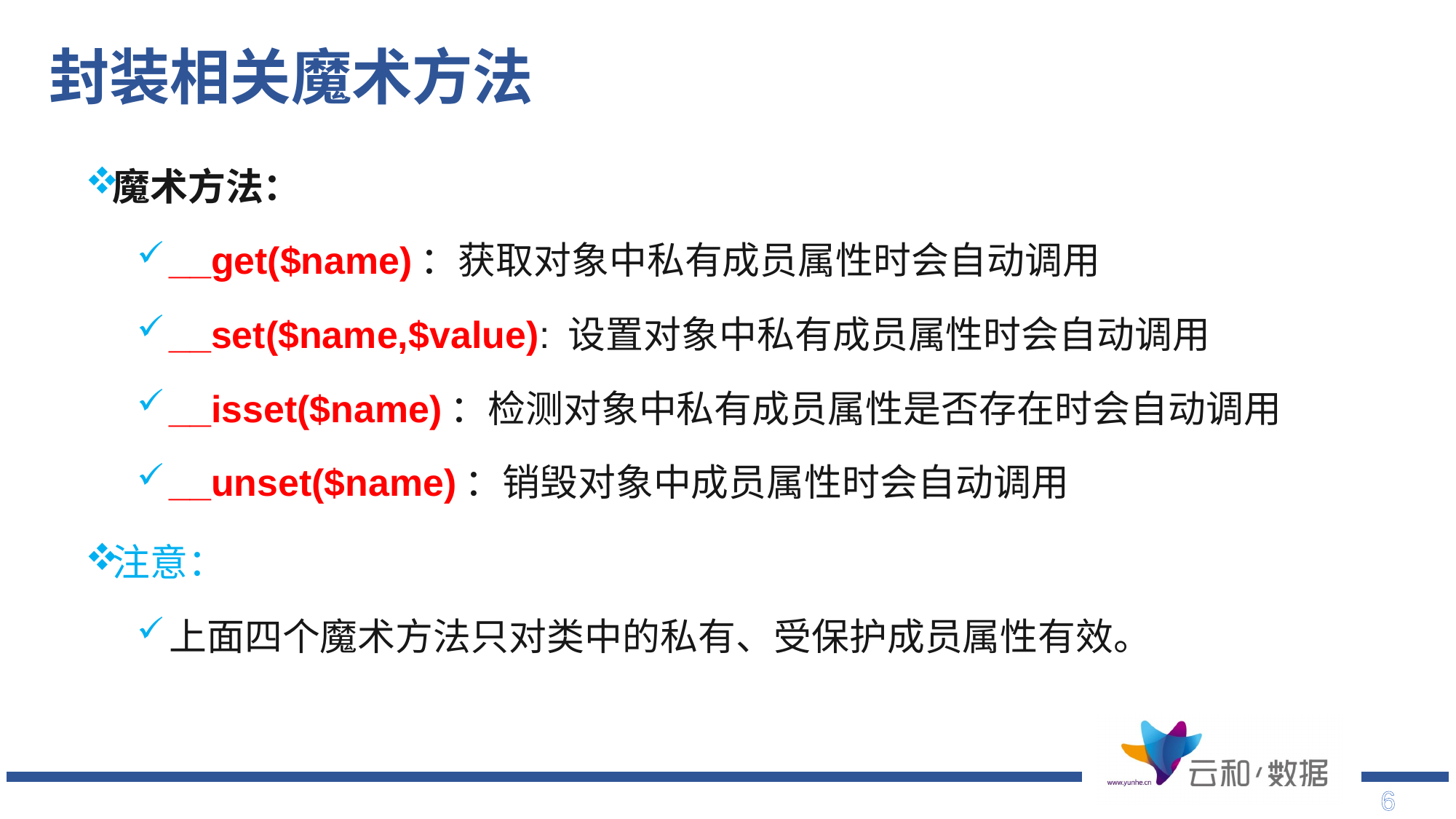

# 封装相关魔术方法
魔术方法：
__get($name)：获取对象中私有成员属性时会自动调用
__set($name,$value): 设置对象中私有成员属性时会自动调用
__isset($name)：检测对象中私有成员属性是否存在时会自动调用
__unset($name)：销毁对象中成员属性时会自动调用
注意：
上面四个魔术方法只对类中的私有、受保护成员属性有效。